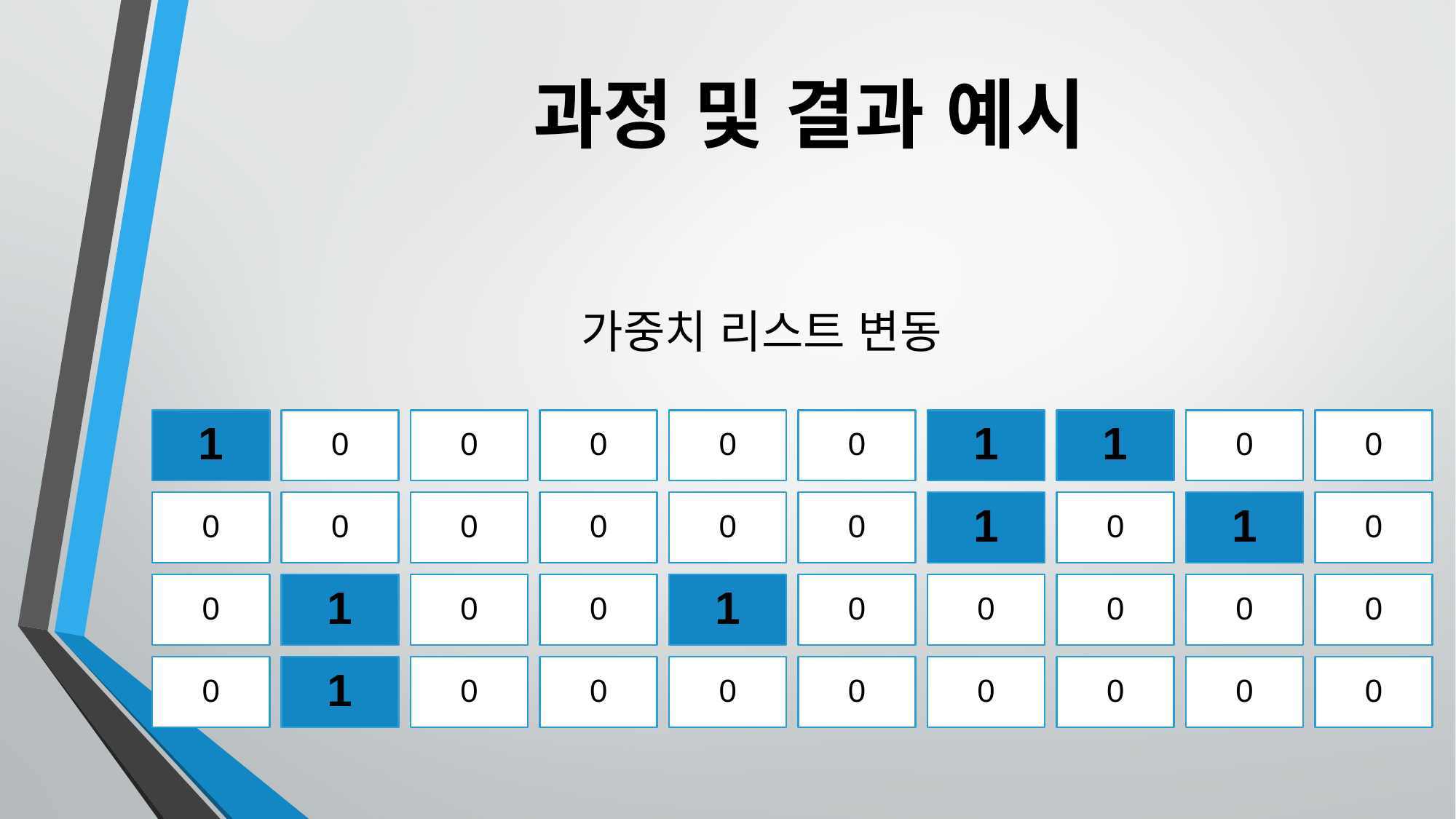

# 과정 및 결과 예시

가중치 리스트 변동
1
0
0
0
0
0
1
1
0
0
0
0
0
0
0
0
1
0
1
0
0
1
0
0
1
0
0
0
0
0
0
1
0
0
0
0
0
0
0
0